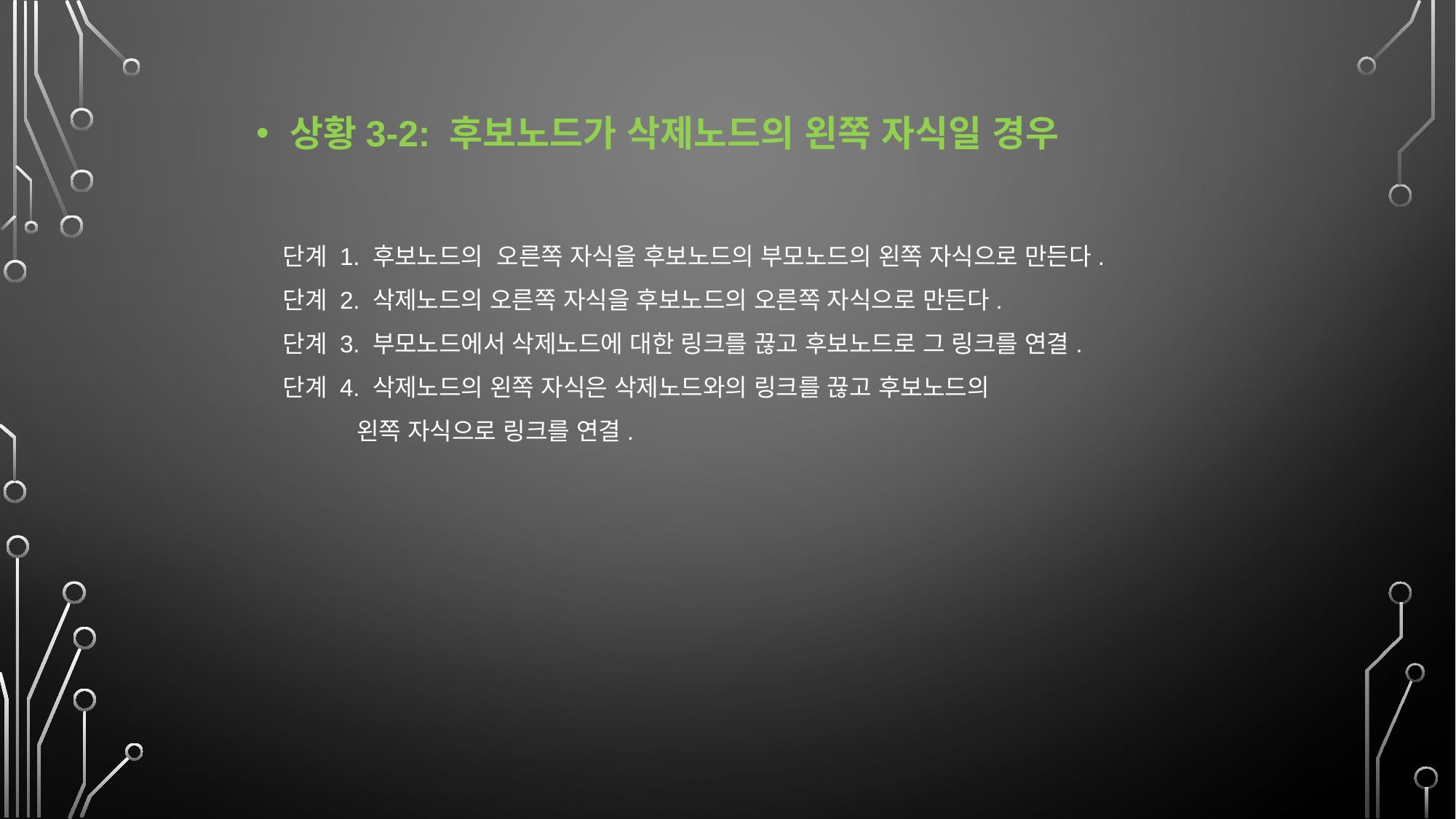

상황3-2: 후보노드가 삭제노드의 왼쪽 자식일 경우
단계 1. 후보노드의  오른쪽 자식을 후보노드의 부모노드의 왼쪽 자식으로 만든다.
단계 2. 삭제노드의 오른쪽 자식을 후보노드의 오른쪽 자식으로 만든다.
단계 3. 부모노드에서 삭제노드에 대한 링크를 끊고 후보노드로 그 링크를 연결.
단계 4. 삭제노드의 왼쪽 자식은 삭제노드와의 링크를 끊고 후보노드의
           왼쪽 자식으로 링크를 연결.